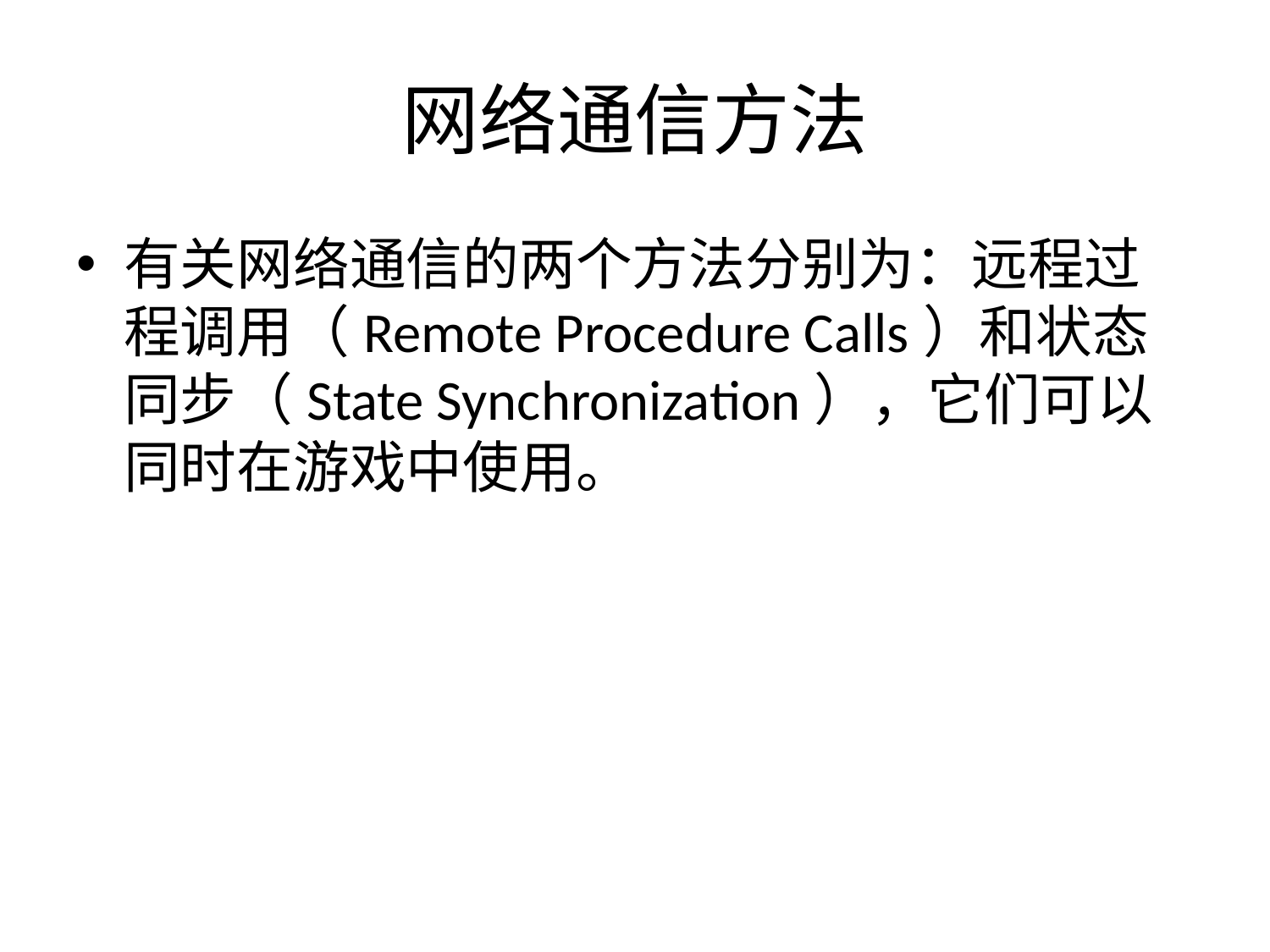

# 网络通信方法
有关网络通信的两个方法分别为：远程过程调用（Remote Procedure Calls）和状态同步（State Synchronization），它们可以同时在游戏中使用。